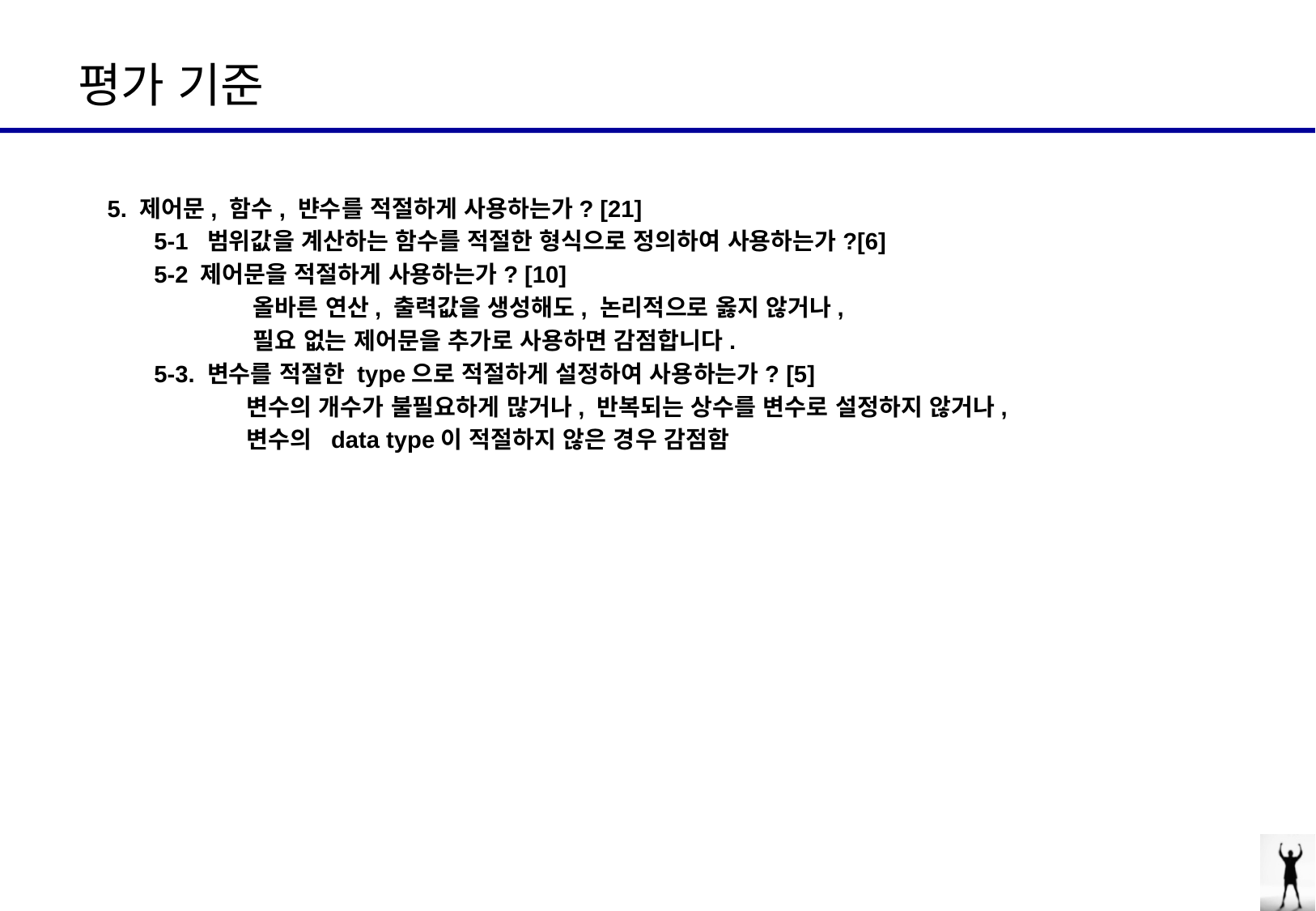

8
# 평가 기준
     5. 제어문, 함수, 뱐수를 적절하게 사용하는가? [21]
            5-1  범위값을 계산하는 함수를 적절한 형식으로 정의하여 사용하는가?[6]
            5-2 제어문을 적절하게 사용하는가? [10]
                          올바른 연산, 출력값을 생성해도, 논리적으로 옳지 않거나,
                          필요 없는 제어문을 추가로 사용하면 감점합니다.
            5-3. 변수를 적절한 type으로 적절하게 설정하여 사용하는가? [5]
                         변수의 개수가 불필요하게 많거나, 반복되는 상수를 변수로 설정하지 않거나,
                         변수의  data type이 적절하지 않은 경우 감점함